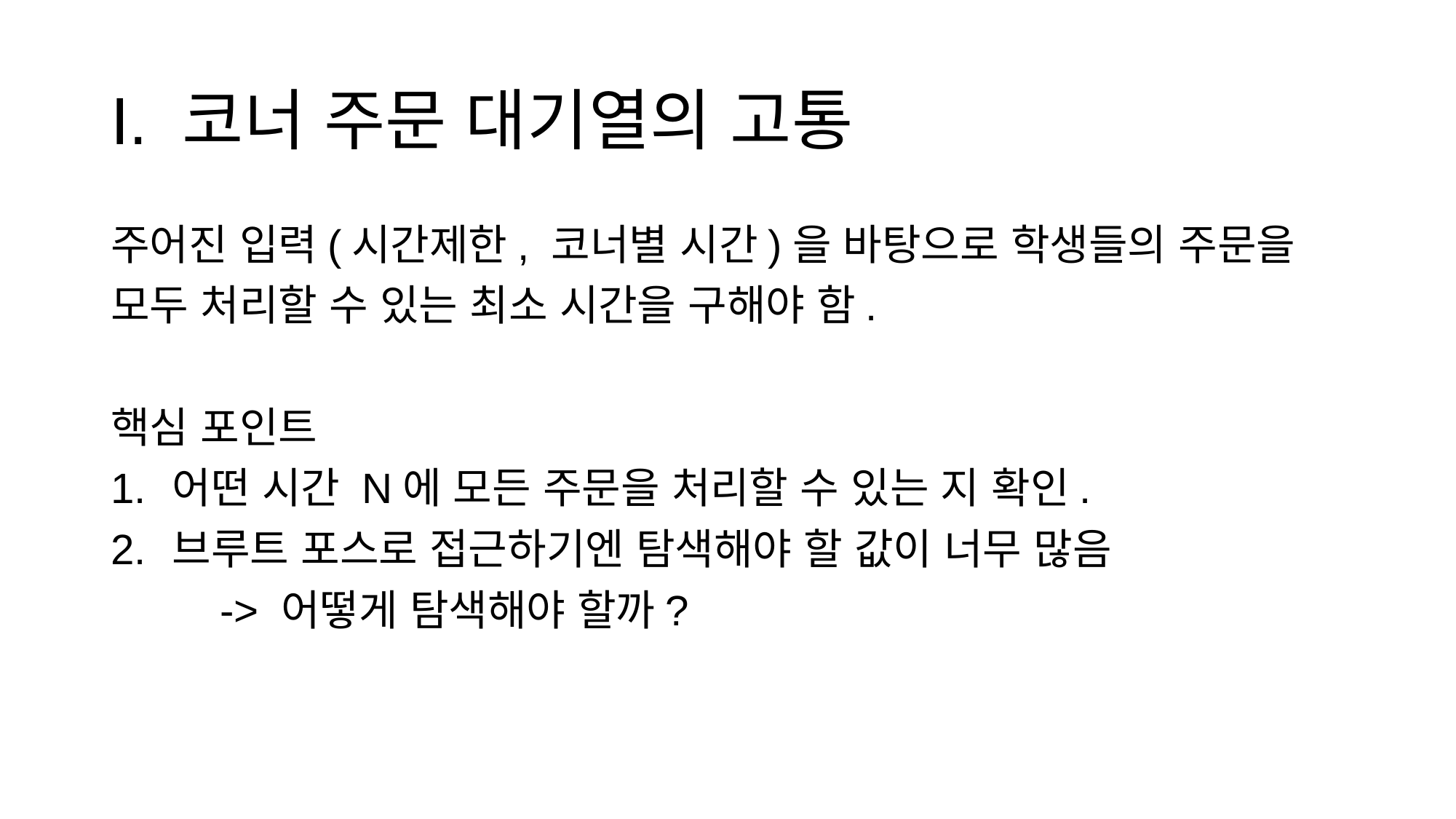

# I. 코너 주문 대기열의 고통
주어진 입력(시간제한, 코너별 시간)을 바탕으로 학생들의 주문을
모두 처리할 수 있는 최소 시간을 구해야 함.

핵심 포인트
어떤 시간 N에 모든 주문을 처리할 수 있는 지 확인.
브루트 포스로 접근하기엔 탐색해야 할 값이 너무 많음
	-> 어떻게 탐색해야 할까?